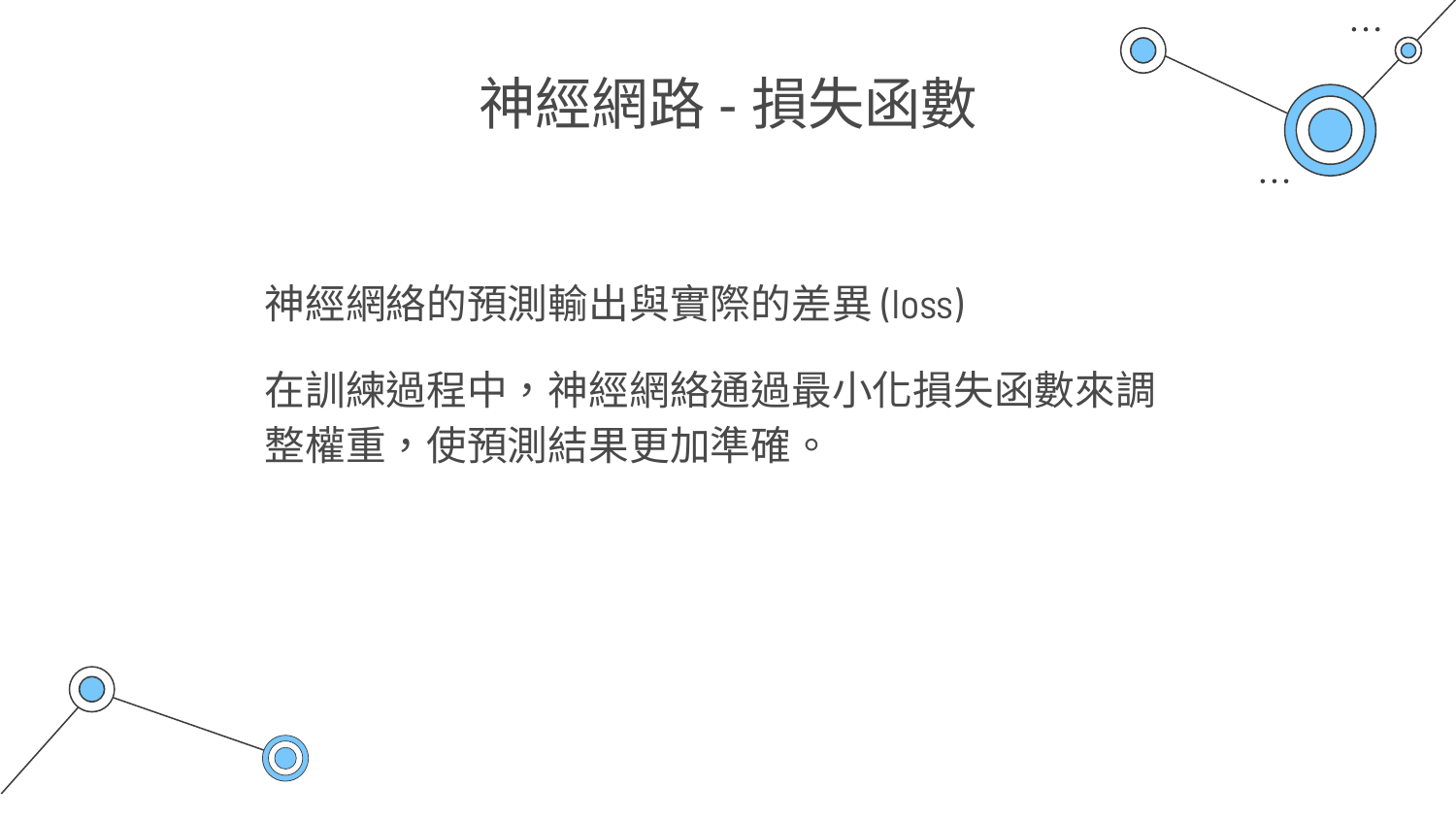

# 神經網路-損失函數
神經網絡的預測輸出與實際的差異(loss)
在訓練過程中，神經網絡通過最小化損失函數來調整權重，使預測結果更加準確。